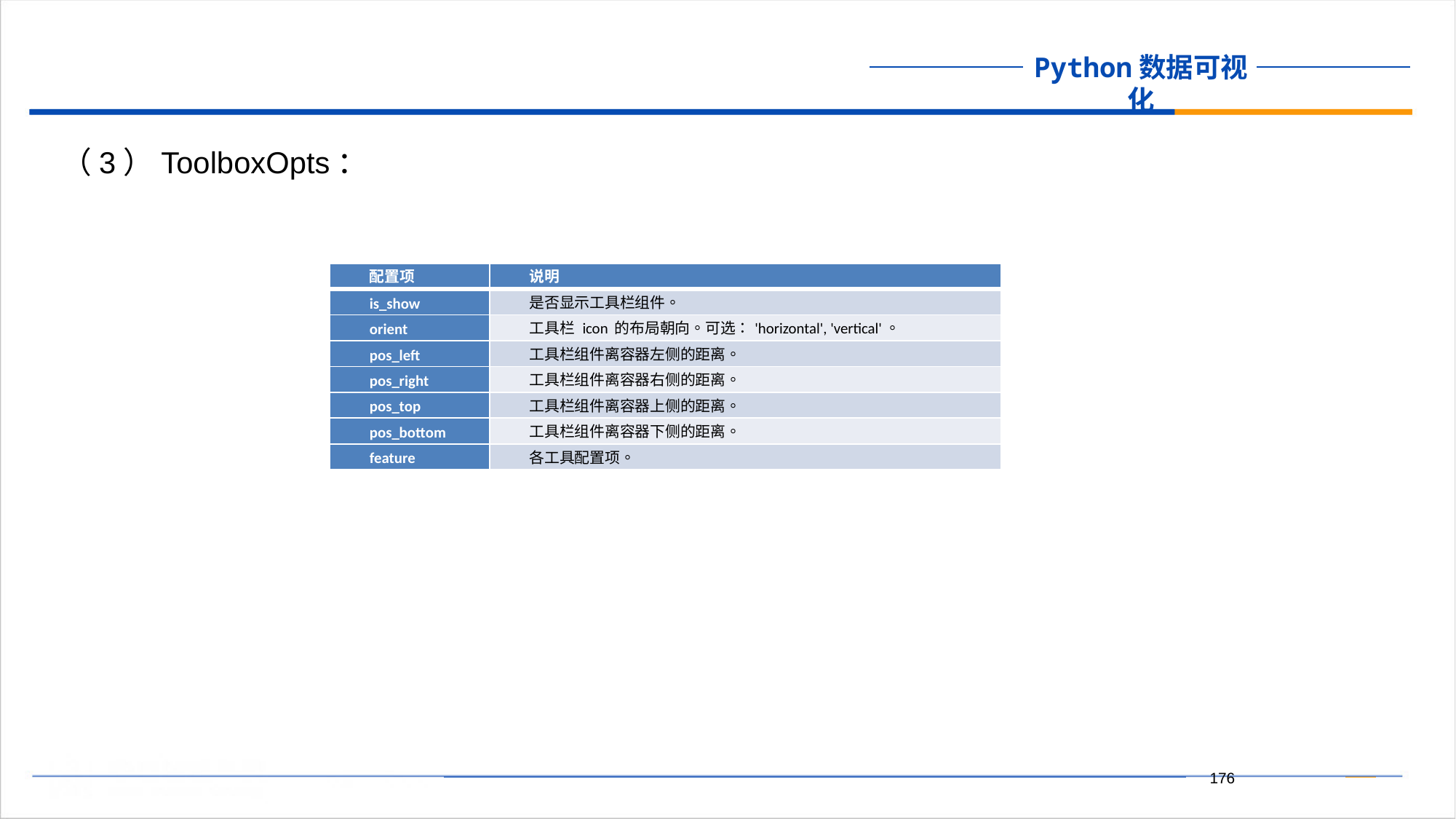

（3）ToolboxOpts：
| 配置项 | 说明 |
| --- | --- |
| is\_show | 是否显示工具栏组件。 |
| orient | 工具栏 icon 的布局朝向。可选：'horizontal', 'vertical'。 |
| pos\_left | 工具栏组件离容器左侧的距离。 |
| pos\_right | 工具栏组件离容器右侧的距离。 |
| pos\_top | 工具栏组件离容器上侧的距离。 |
| pos\_bottom | 工具栏组件离容器下侧的距离。 |
| feature | 各工具配置项。 |